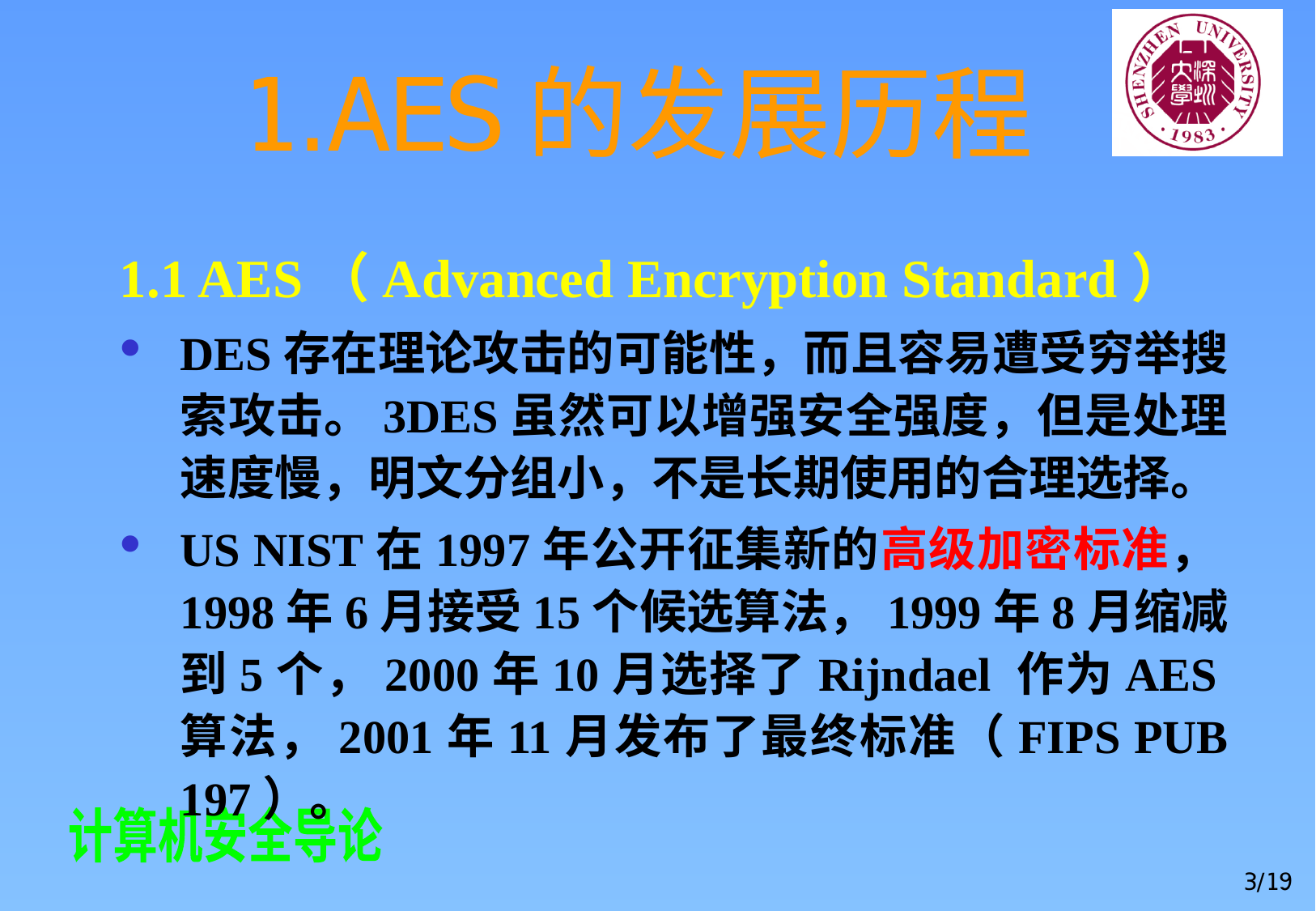

# 1.AES的发展历程
1.1 AES（Advanced Encryption Standard）
DES存在理论攻击的可能性，而且容易遭受穷举搜索攻击。3DES虽然可以增强安全强度，但是处理速度慢，明文分组小，不是长期使用的合理选择。
US NIST在1997年公开征集新的高级加密标准，1998年6月接受15个候选算法，1999年8月缩减到5个，2000年10月选择了Rijndael 作为AES算法，2001年11月发布了最终标准（FIPS PUB 197）。
3/19